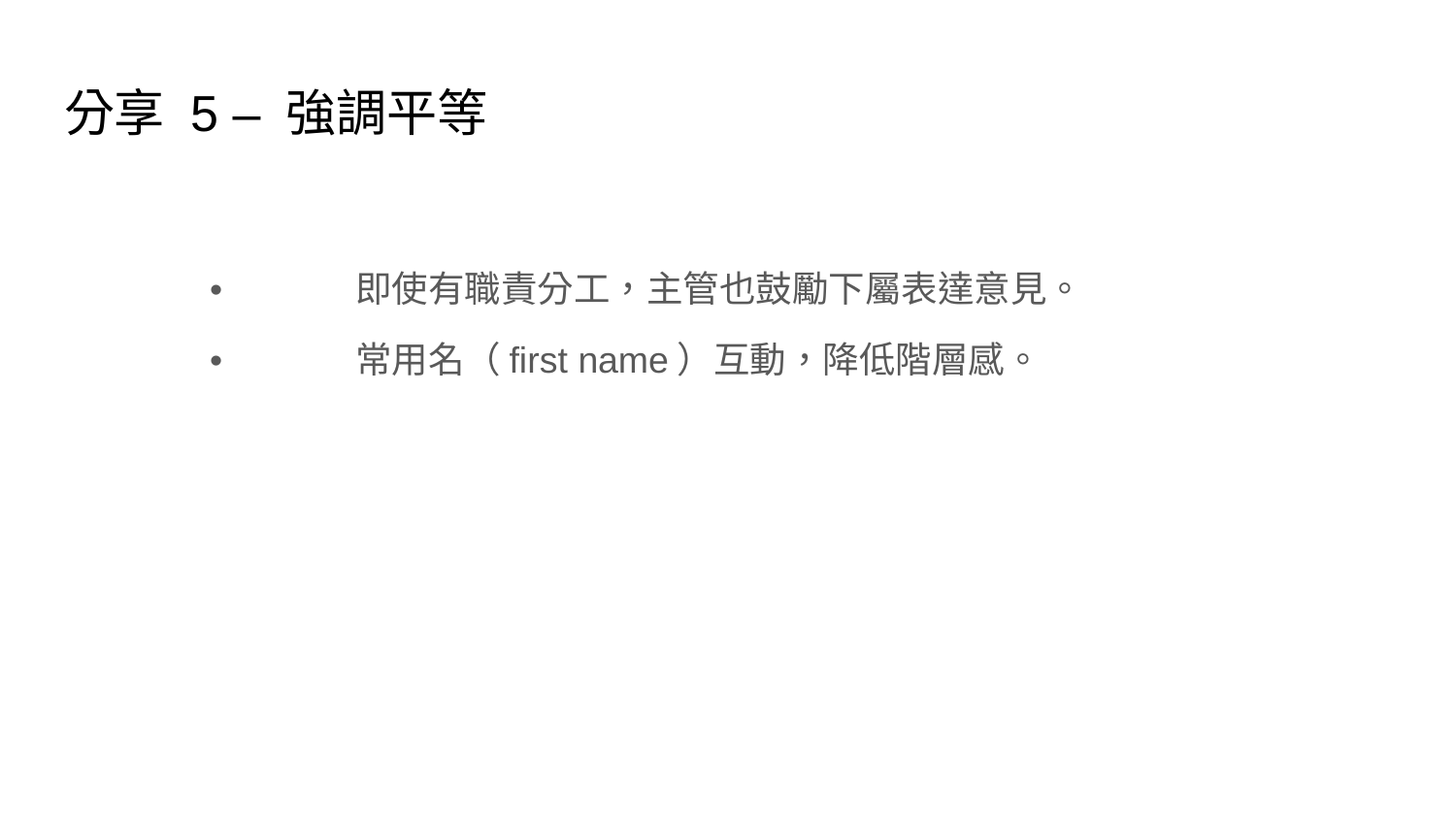

# 分享 5 – 強調平等

	•	即使有職責分工，主管也鼓勵下屬表達意見。
	•	常用名（first name）互動，降低階層感。